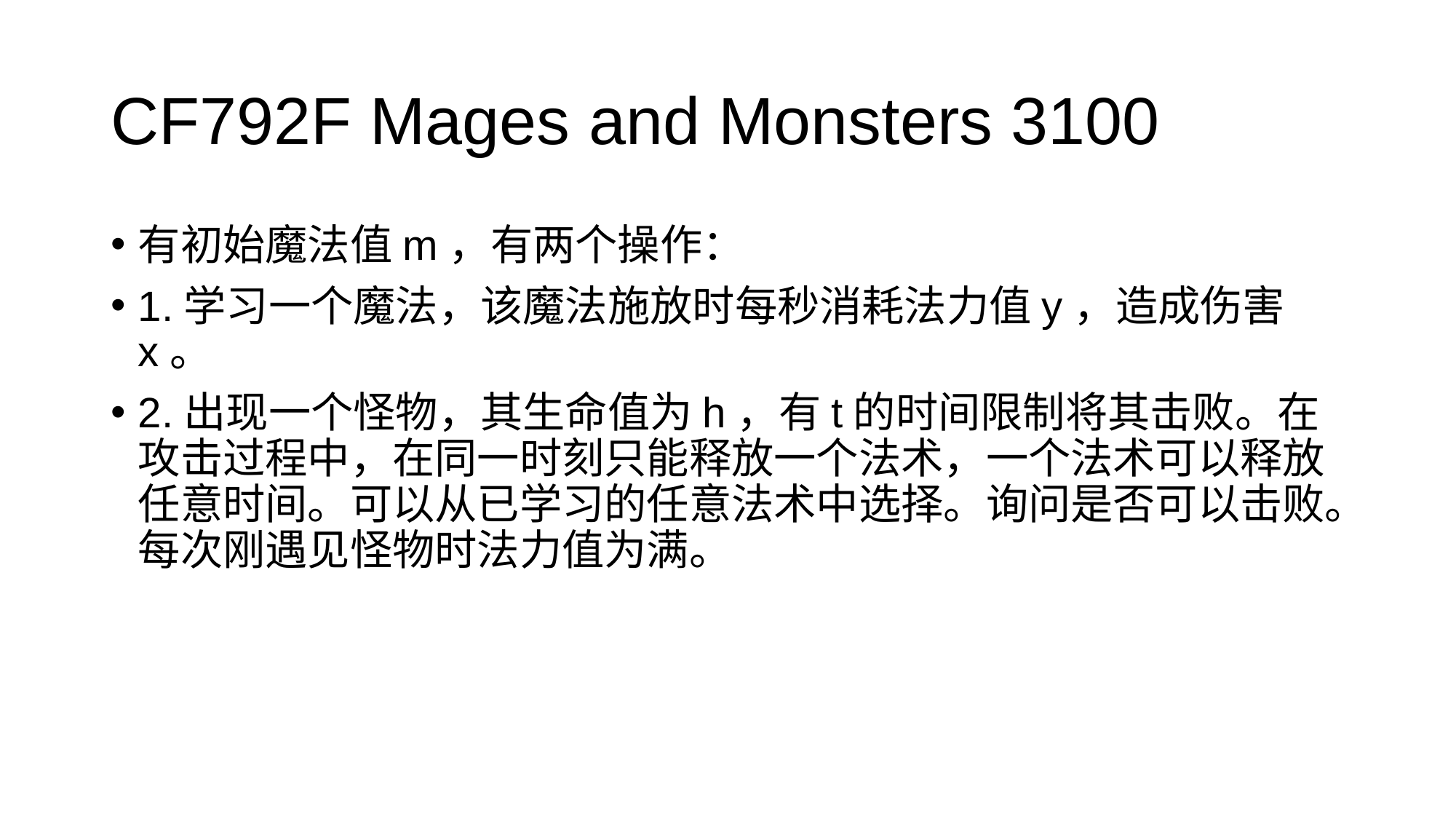

# CF792F Mages and Monsters 3100
有初始魔法值m，有两个操作：
1.学习一个魔法，该魔法施放时每秒消耗法力值y，造成伤害x。
2.出现一个怪物，其生命值为h，有t的时间限制将其击败。在攻击过程中，在同一时刻只能释放一个法术，一个法术可以释放任意时间。可以从已学习的任意法术中选择。询问是否可以击败。每次刚遇见怪物时法力值为满。